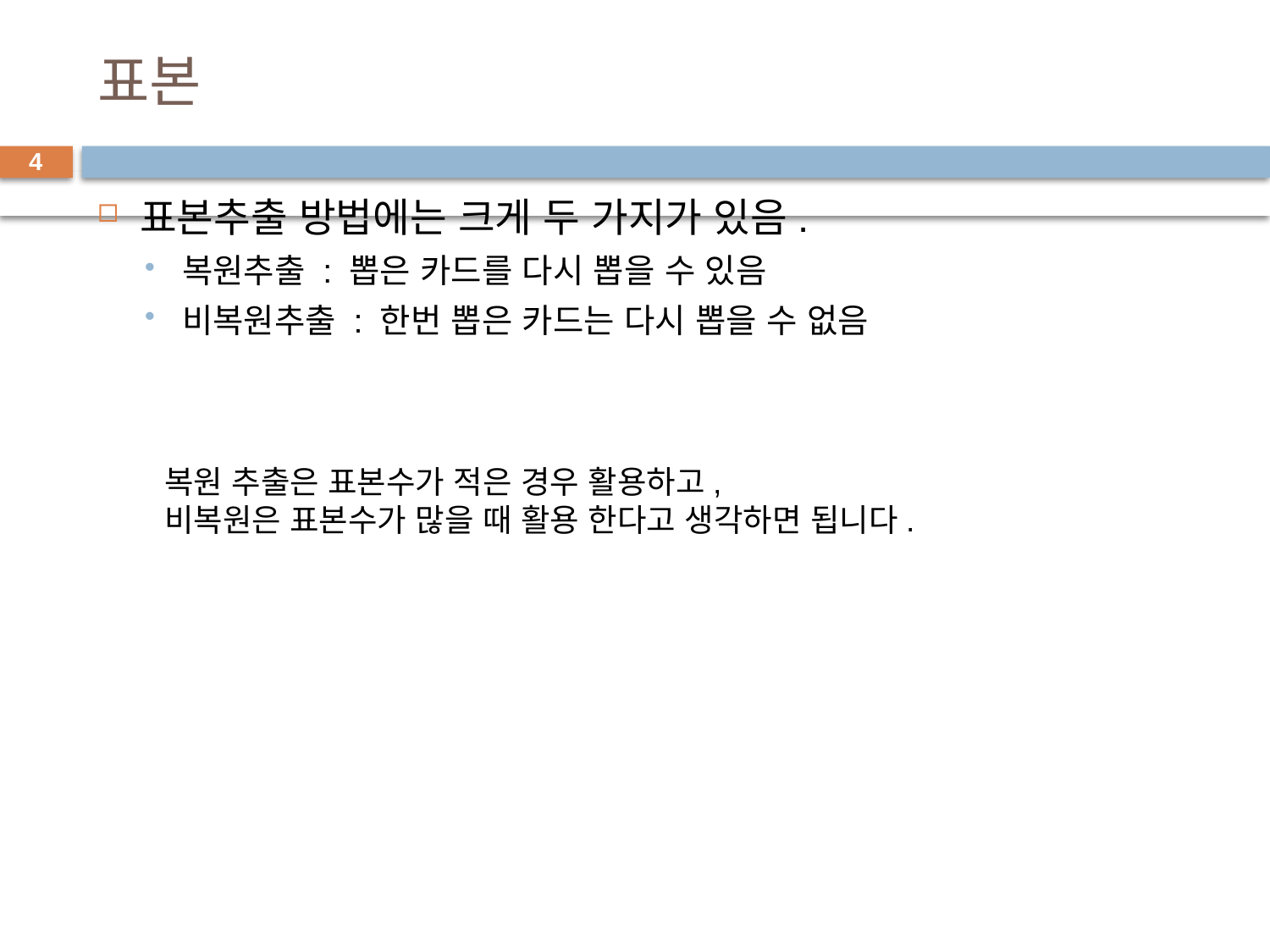

# 표본
4
표본추출 방법에는 크게 두 가지가 있음.
복원추출 : 뽑은 카드를 다시 뽑을 수 있음
비복원추출 : 한번 뽑은 카드는 다시 뽑을 수 없음

복원 추출은 표본수가 적은 경우 활용하고,
비복원은 표본수가 많을 때 활용 한다고 생각하면 됩니다.